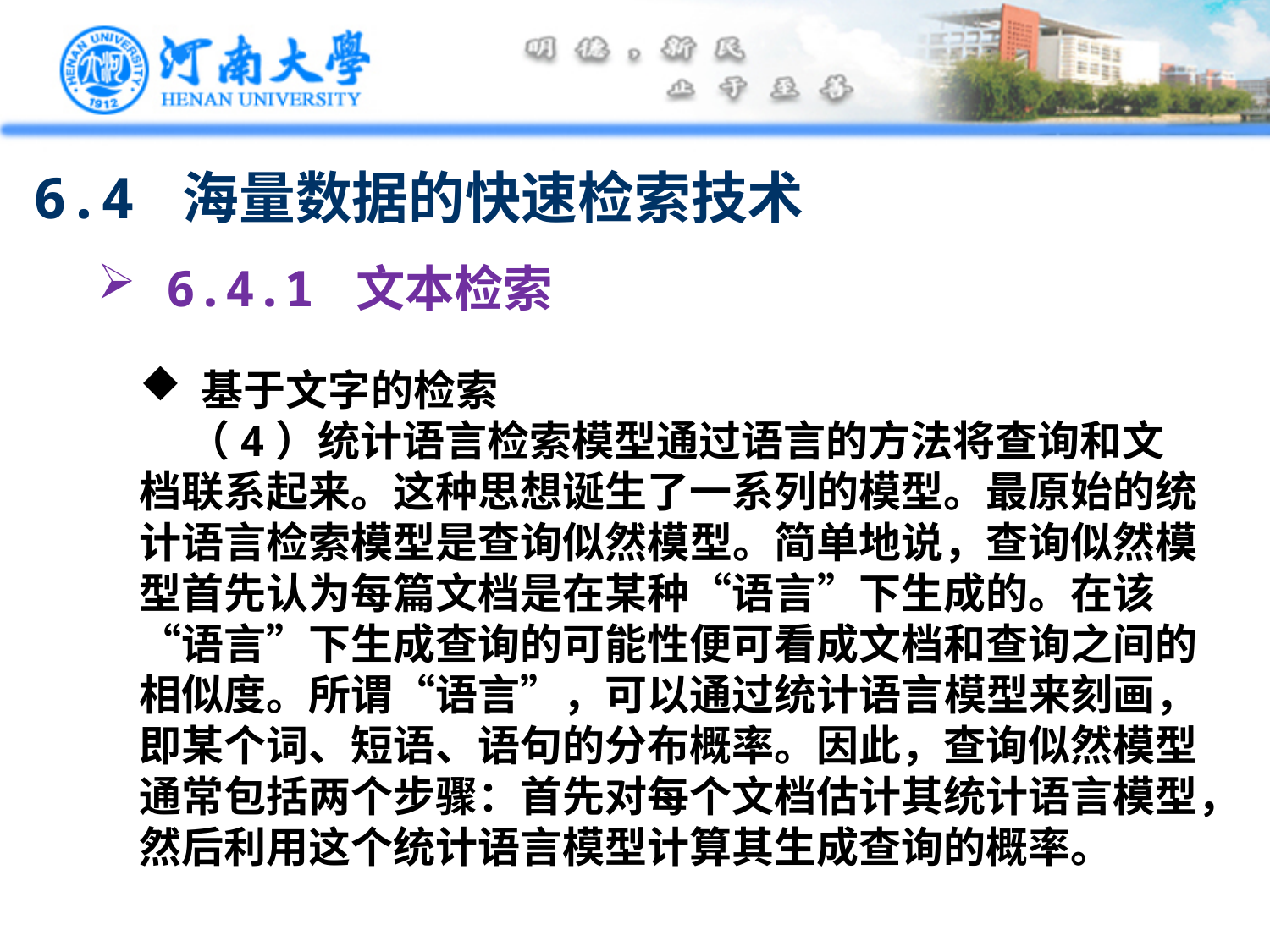

6.4 海量数据的快速检索技术
 6.4.1 文本检索
 基于文字的检索
    （4）统计语言检索模型通过语言的方法将查询和文档联系起来。这种思想诞生了一系列的模型。最原始的统计语言检索模型是查询似然模型。简单地说，查询似然模型首先认为每篇文档是在某种“语言”下生成的。在该“语言”下生成查询的可能性便可看成文档和查询之间的相似度。所谓“语言”，可以通过统计语言模型来刻画，即某个词、短语、语句的分布概率。因此，查询似然模型通常包括两个步骤：首先对每个文档估计其统计语言模型，然后利用这个统计语言模型计算其生成查询的概率。